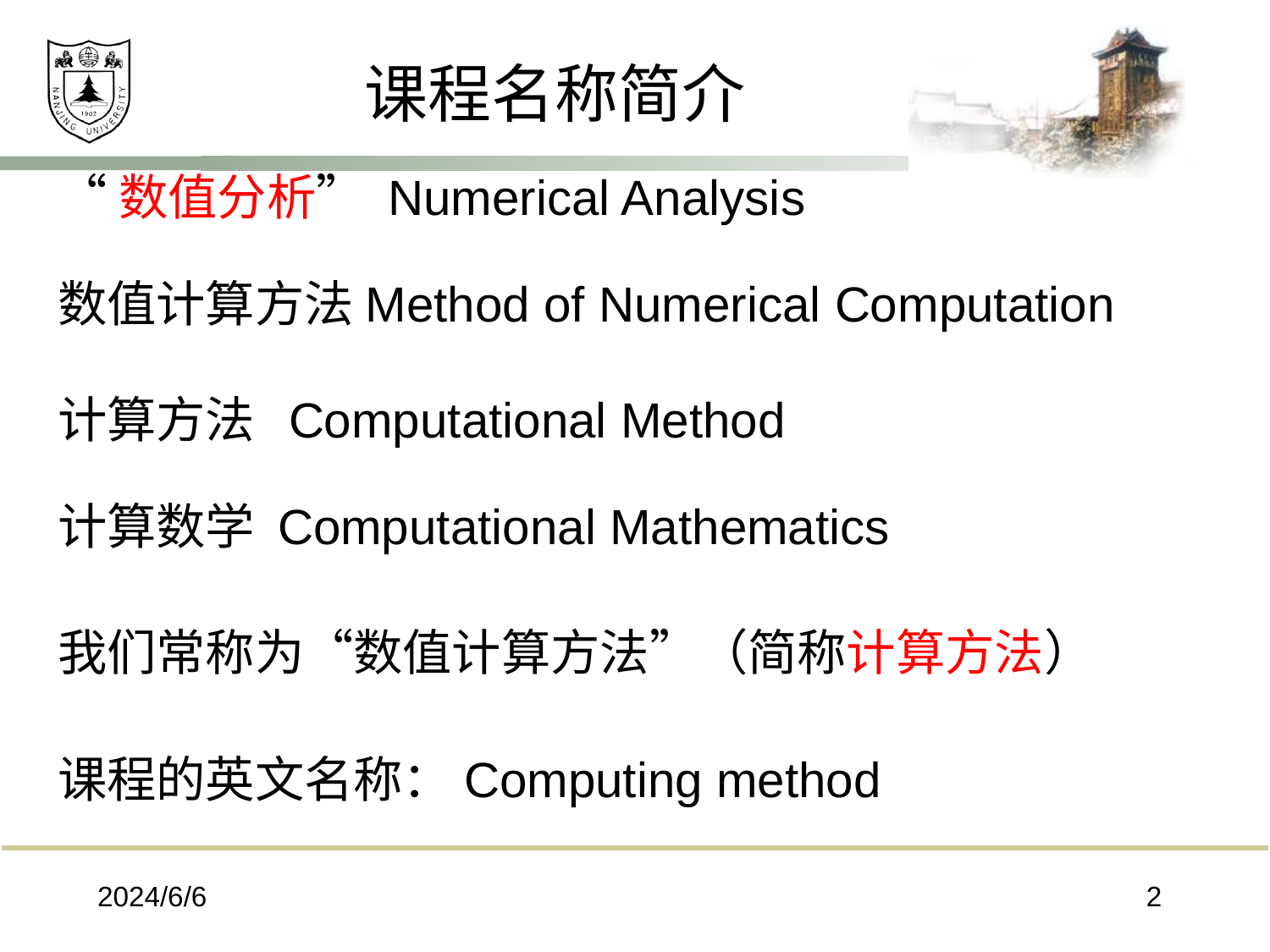

课程名称简介
“数值分析” Numerical Analysis

数值计算方法Method of Numerical Computation

计算方法  Computational Method

计算数学 Computational Mathematics

我们常称为“数值计算方法”（简称计算方法）

课程的英文名称：Computing method
2024/6/6
2